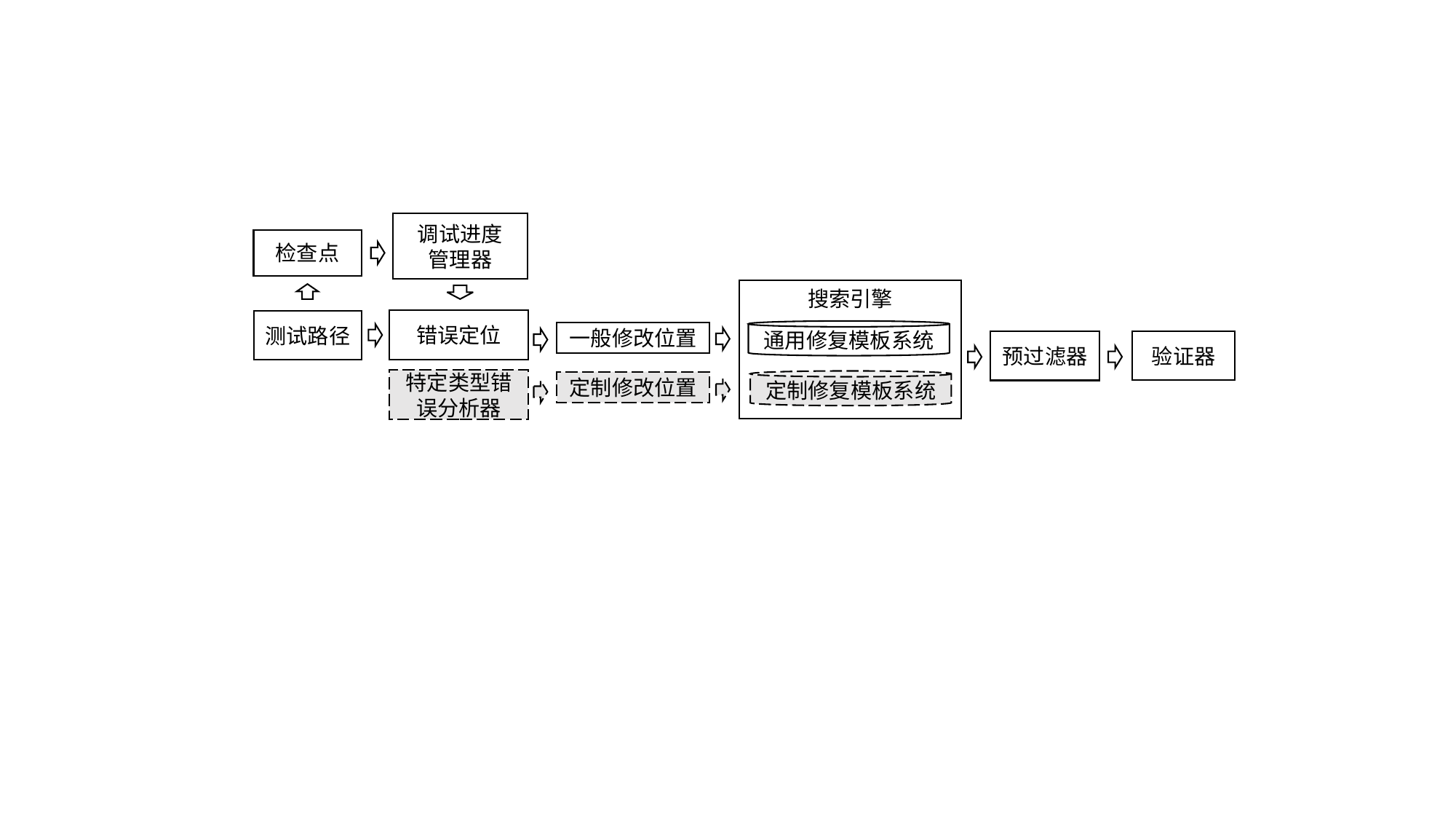

调试进度
管理器
检查点

搜索引擎

错误定位
测试路径
通用修复模板系统
一般修改位置

验证器
预过滤器

特定类型错误分析器
定制修复模板系统
定制修改位置